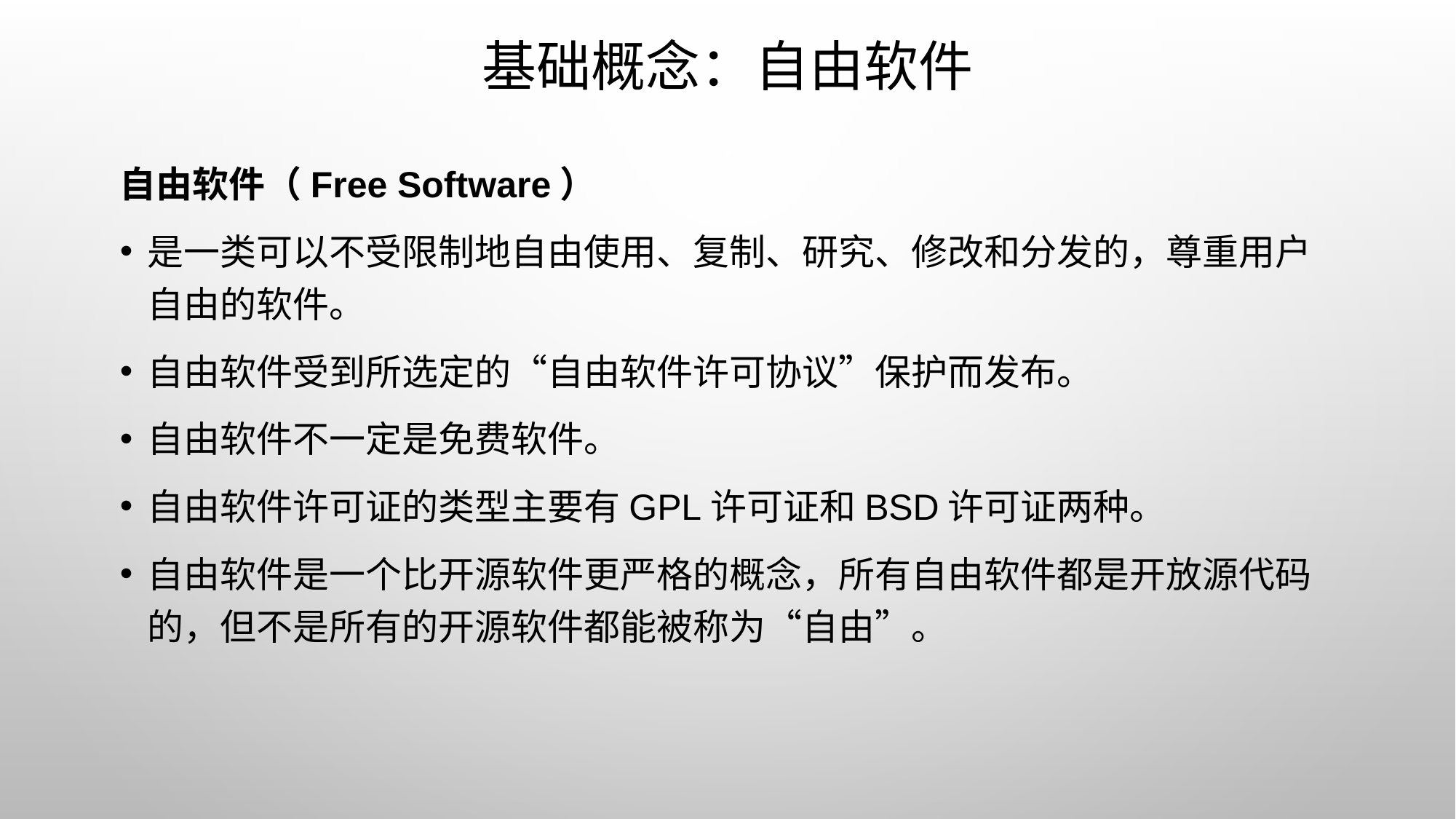

# 基础概念：自由软件
自由软件（Free Software）
是一类可以不受限制地自由使用、复制、研究、修改和分发的，尊重用户自由的软件。
自由软件受到所选定的“自由软件许可协议”保护而发布。
自由软件不一定是免费软件。
自由软件许可证的类型主要有GPL许可证和BSD许可证两种。
自由软件是一个比开源软件更严格的概念，所有自由软件都是开放源代码的，但不是所有的开源软件都能被称为“自由”。